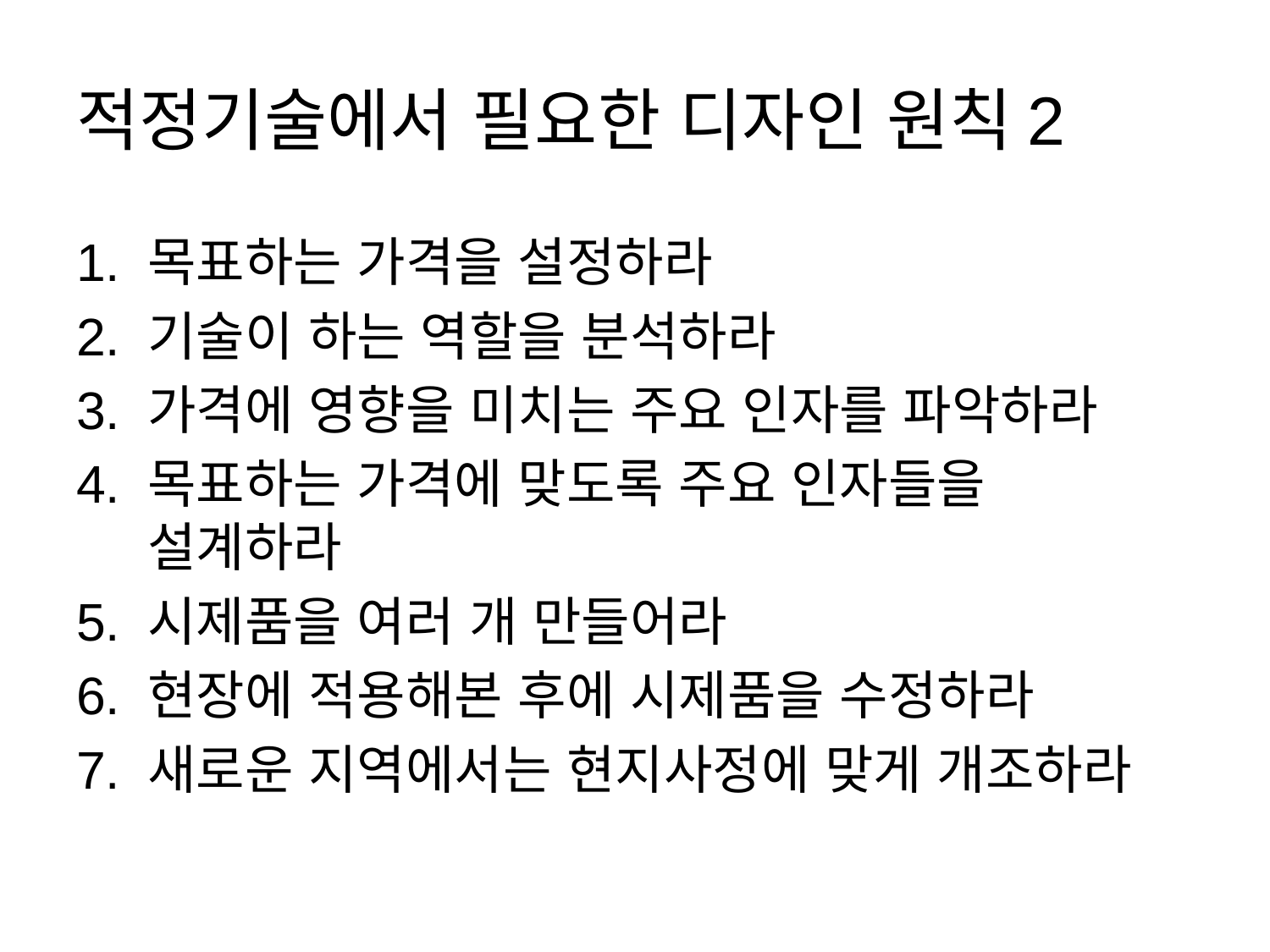

# 적정기술에서 필요한 디자인 원칙2
목표하는 가격을 설정하라
기술이 하는 역할을 분석하라
가격에 영향을 미치는 주요 인자를 파악하라
목표하는 가격에 맞도록 주요 인자들을 설계하라
시제품을 여러 개 만들어라
현장에 적용해본 후에 시제품을 수정하라
새로운 지역에서는 현지사정에 맞게 개조하라